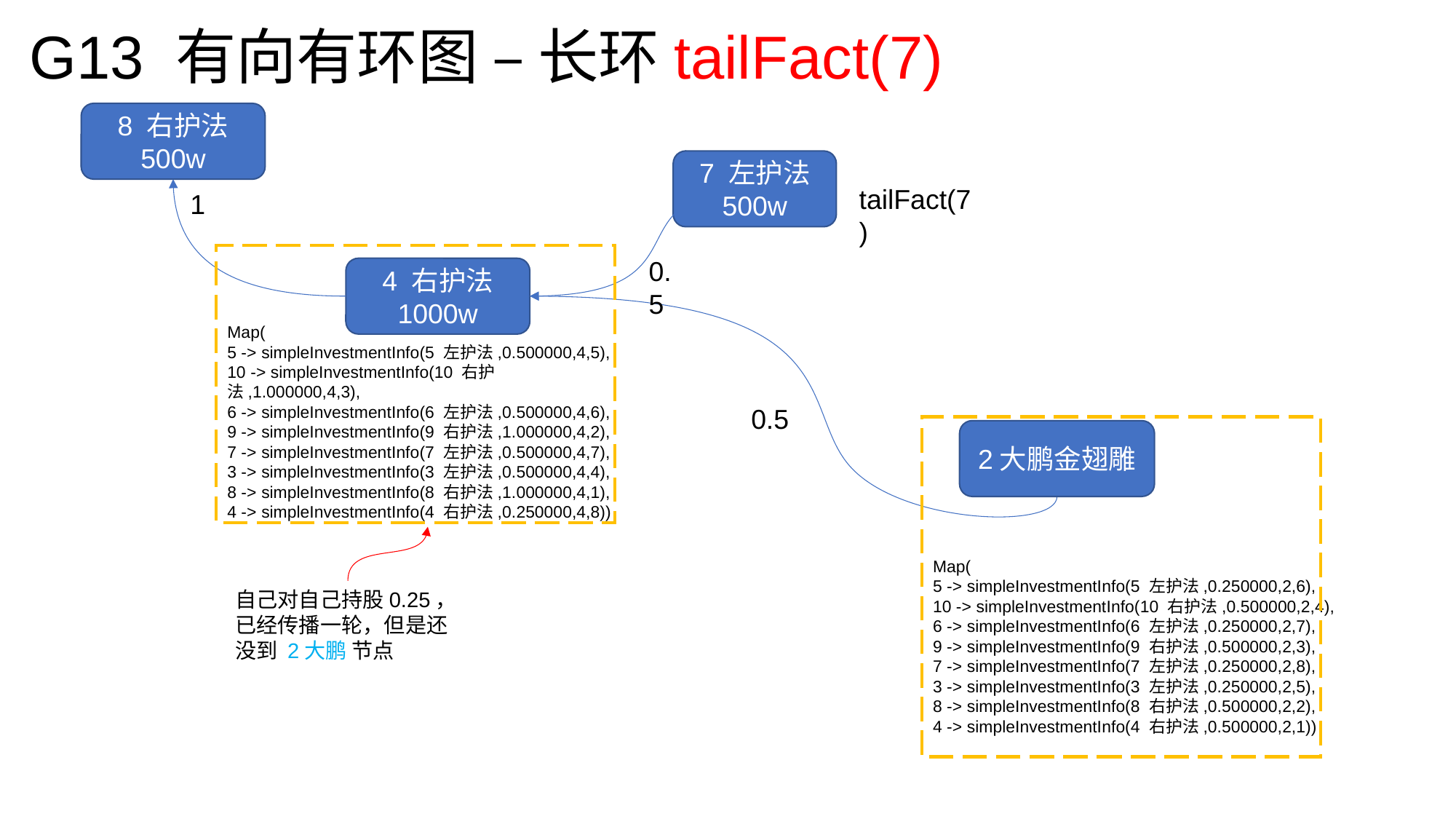

G13 有向有环图 – 长环tailFact(7)

8 右护法
500w
7 左护法
500w
tailFact(7)
1

0.5
4 右护法
1000w
Map(
5 -> simpleInvestmentInfo(5 左护法,0.500000,4,5),
10 -> simpleInvestmentInfo(10 右护法,1.000000,4,3),
6 -> simpleInvestmentInfo(6 左护法,0.500000,4,6),
9 -> simpleInvestmentInfo(9 右护法,1.000000,4,2),
7 -> simpleInvestmentInfo(7 左护法,0.500000,4,7),
3 -> simpleInvestmentInfo(3 左护法,0.500000,4,4),
8 -> simpleInvestmentInfo(8 右护法,1.000000,4,1),
4 -> simpleInvestmentInfo(4 右护法,0.250000,4,8))
0.5

2大鹏金翅雕
Map(
5 -> simpleInvestmentInfo(5 左护法,0.250000,2,6),
10 -> simpleInvestmentInfo(10 右护法,0.500000,2,4),
6 -> simpleInvestmentInfo(6 左护法,0.250000,2,7),
9 -> simpleInvestmentInfo(9 右护法,0.500000,2,3),
7 -> simpleInvestmentInfo(7 左护法,0.250000,2,8),
3 -> simpleInvestmentInfo(3 左护法,0.250000,2,5),
8 -> simpleInvestmentInfo(8 右护法,0.500000,2,2),
4 -> simpleInvestmentInfo(4 右护法,0.500000,2,1))
自己对自己持股0.25，
已经传播一轮，但是还没到 2大鹏 节点